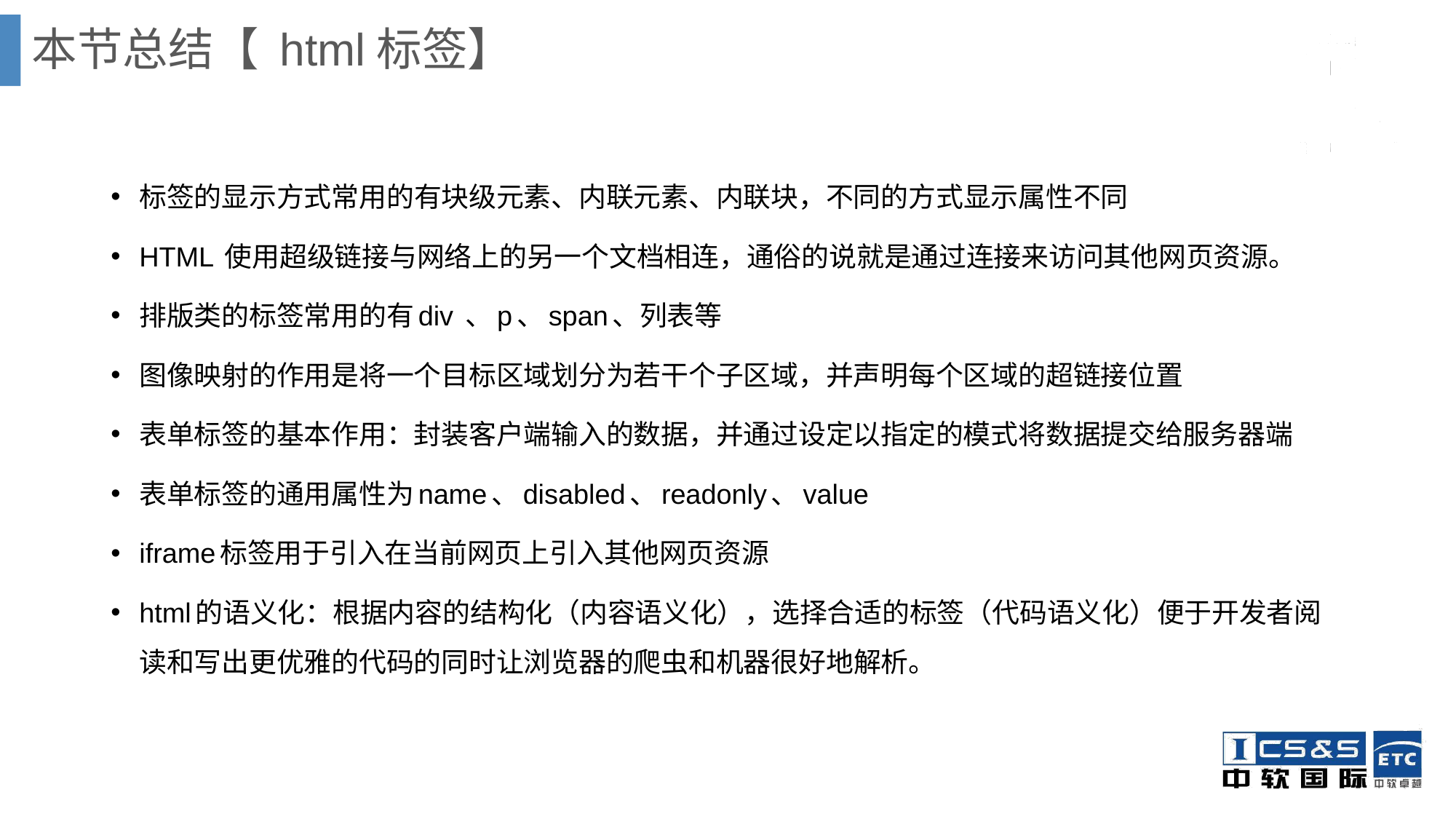

# 本节总结【 html标签】
标签的显示方式常用的有块级元素、内联元素、内联块，不同的方式显示属性不同
HTML 使用超级链接与网络上的另一个文档相连，通俗的说就是通过连接来访问其他网页资源。
排版类的标签常用的有div 、p、span、列表等
图像映射的作用是将一个目标区域划分为若干个子区域，并声明每个区域的超链接位置
表单标签的基本作用：封装客户端输入的数据，并通过设定以指定的模式将数据提交给服务器端
表单标签的通用属性为name、disabled、readonly、value
iframe标签用于引入在当前网页上引入其他网页资源
html的语义化：根据内容的结构化（内容语义化），选择合适的标签（代码语义化）便于开发者阅读和写出更优雅的代码的同时让浏览器的爬虫和机器很好地解析。